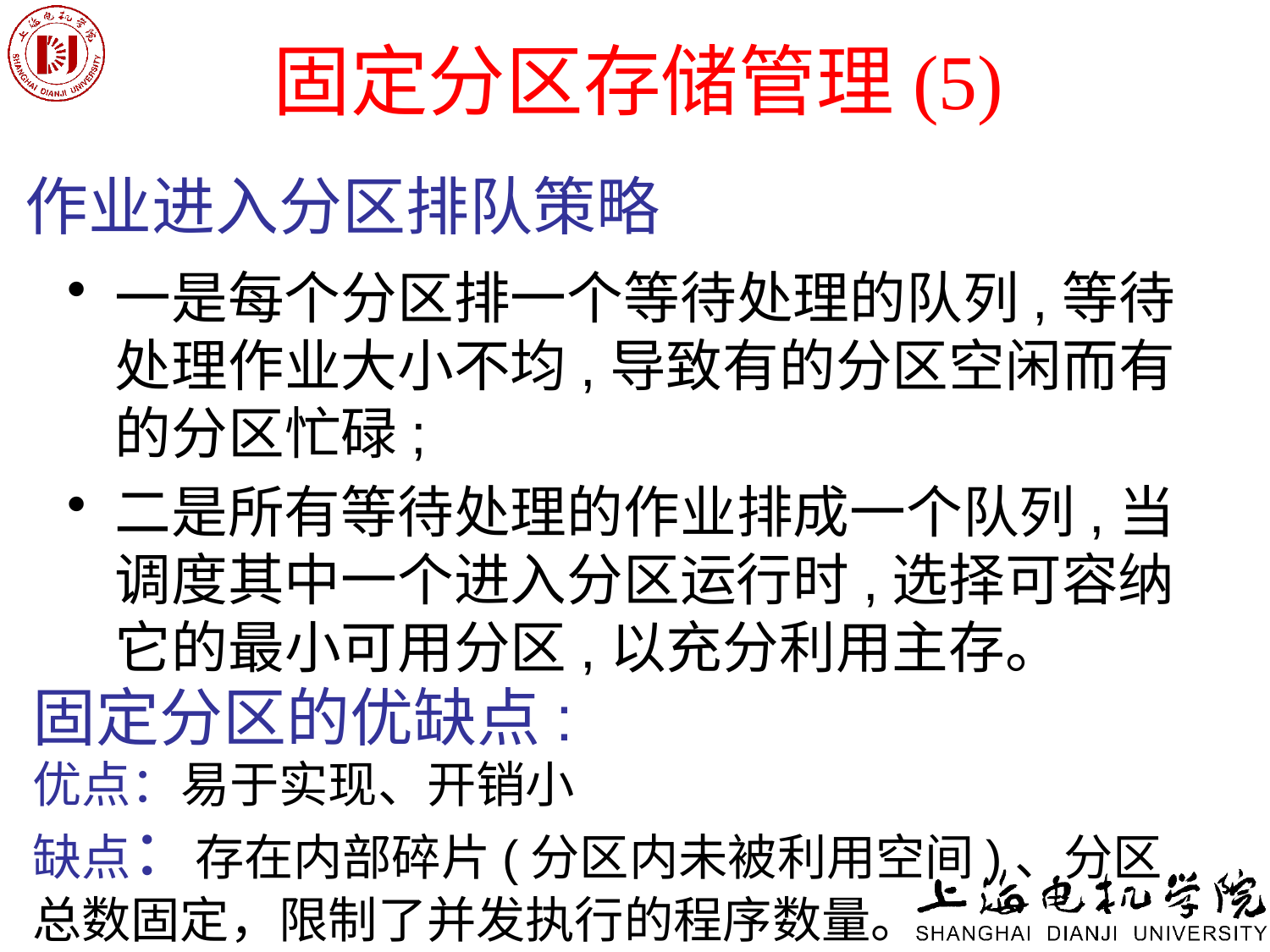

# 固定分区存储管理(5)
作业进入分区排队策略
一是每个分区排一个等待处理的队列,等待处理作业大小不均,导致有的分区空闲而有的分区忙碌;
二是所有等待处理的作业排成一个队列,当调度其中一个进入分区运行时,选择可容纳它的最小可用分区,以充分利用主存。
固定分区的优缺点:
优点：易于实现、开销小
缺点：存在内部碎片(分区内未被利用空间)、分区总数固定，限制了并发执行的程序数量。